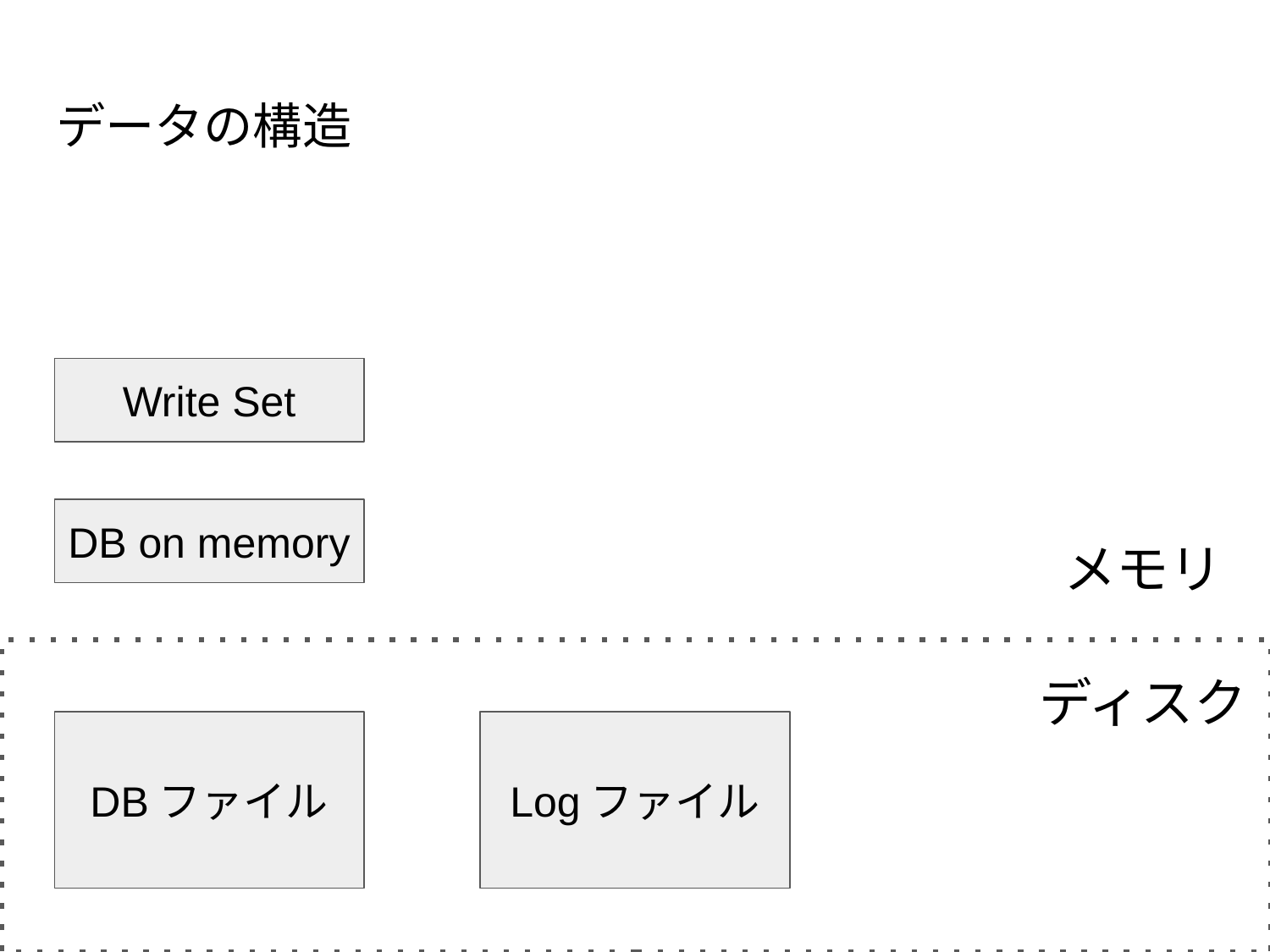

# データの構造
Write Set
DB on memory
メモリ

ディスク
DBファイル
Logファイル